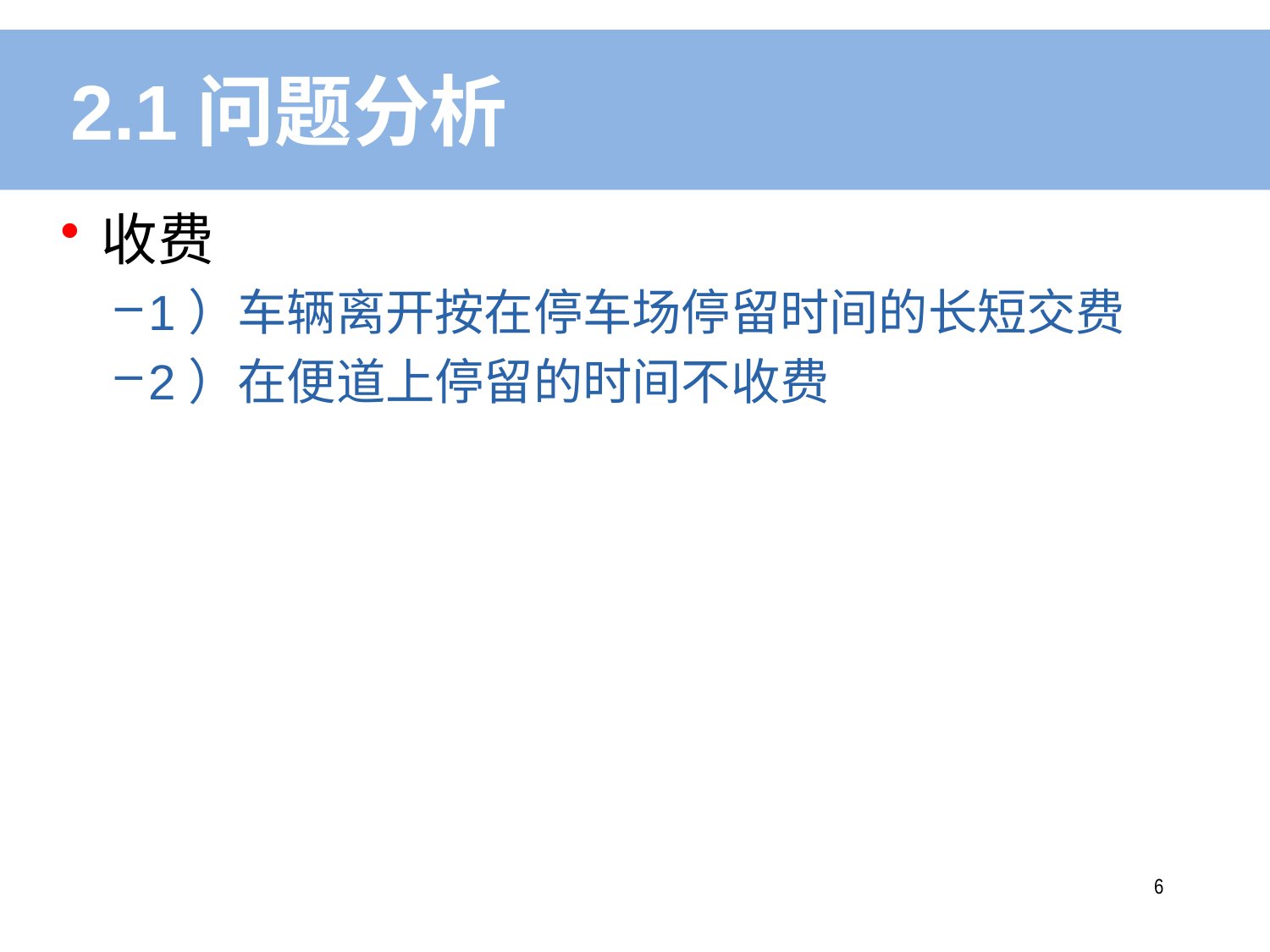

# 2.1问题分析
收费
1）车辆离开按在停车场停留时间的长短交费
2）在便道上停留的时间不收费
6